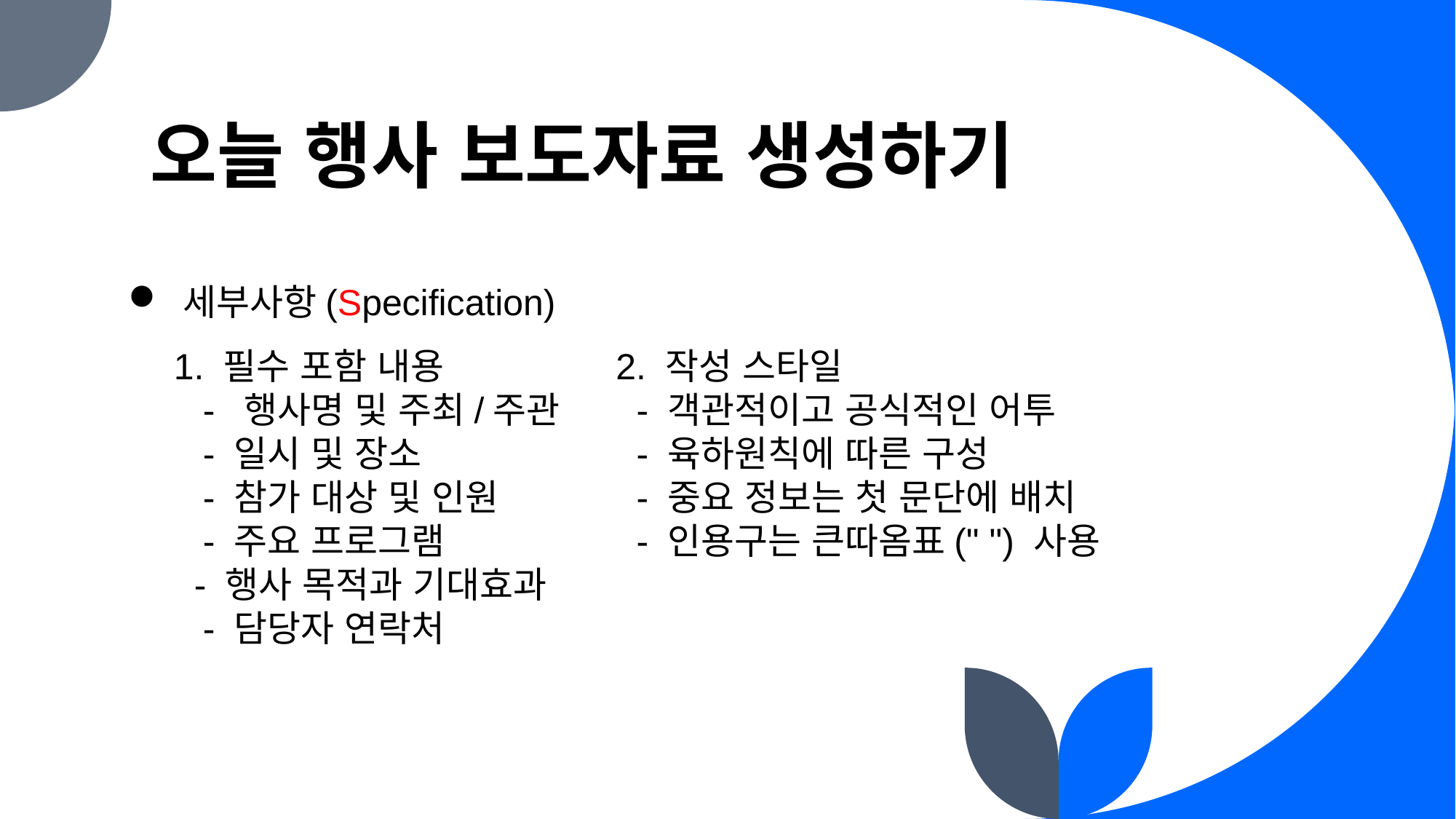

# 오늘 행사 보도자료 생성하기
세부사항(Specification)
1. 필수 포함 내용
  -  행사명 및 주최/주관
  - 일시 및 장소
  - 참가 대상 및 인원
  - 주요 프로그램
  - 행사 목적과 기대효과
  - 담당자 연락처
2. 작성 스타일
  - 객관적이고 공식적인 어투
  - 육하원칙에 따른 구성
  - 중요 정보는 첫 문단에 배치
  - 인용구는 큰따옴표(" ") 사용